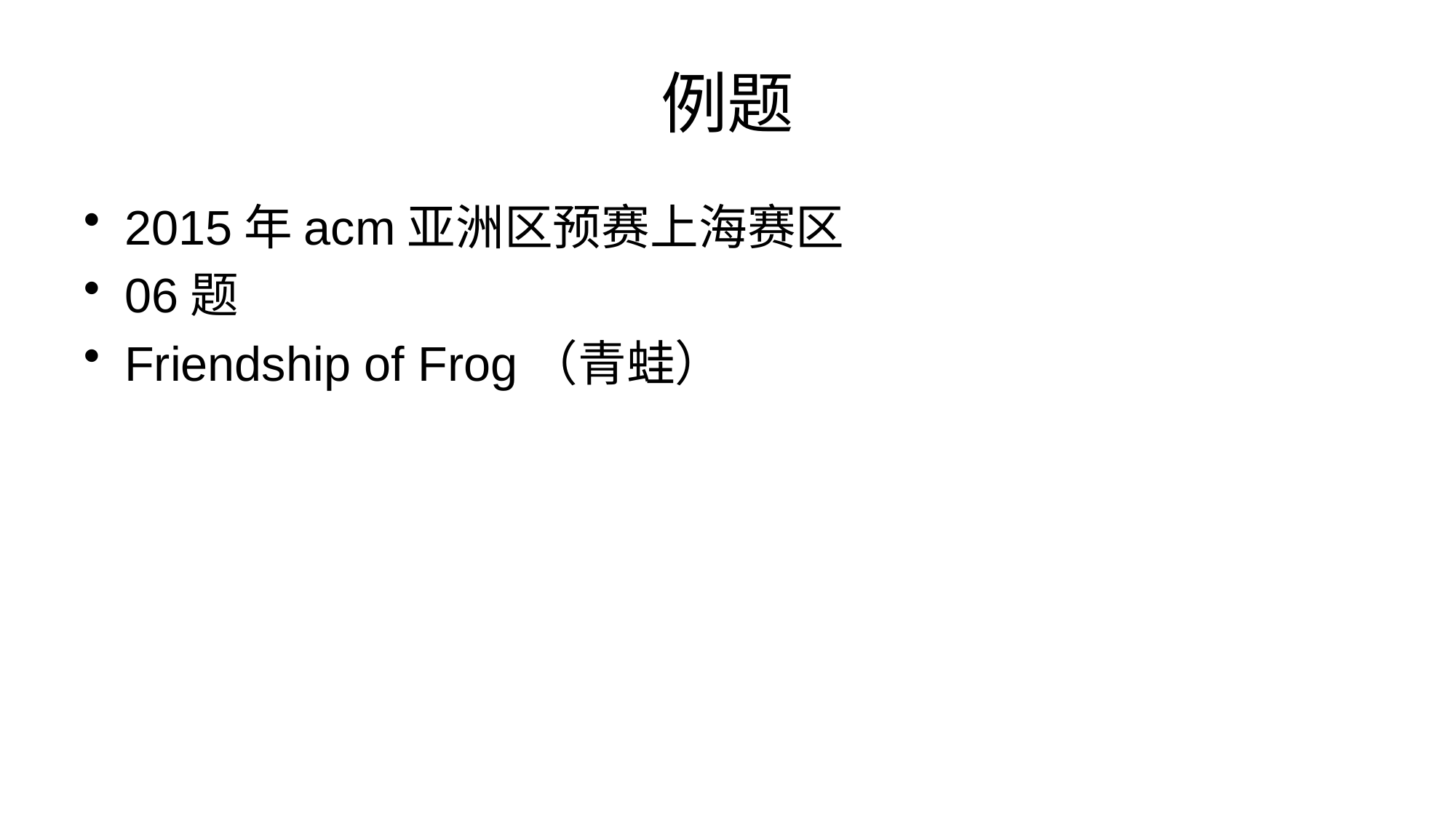

# 例题
2015年acm亚洲区预赛上海赛区
06题
Friendship of Frog（青蛙）